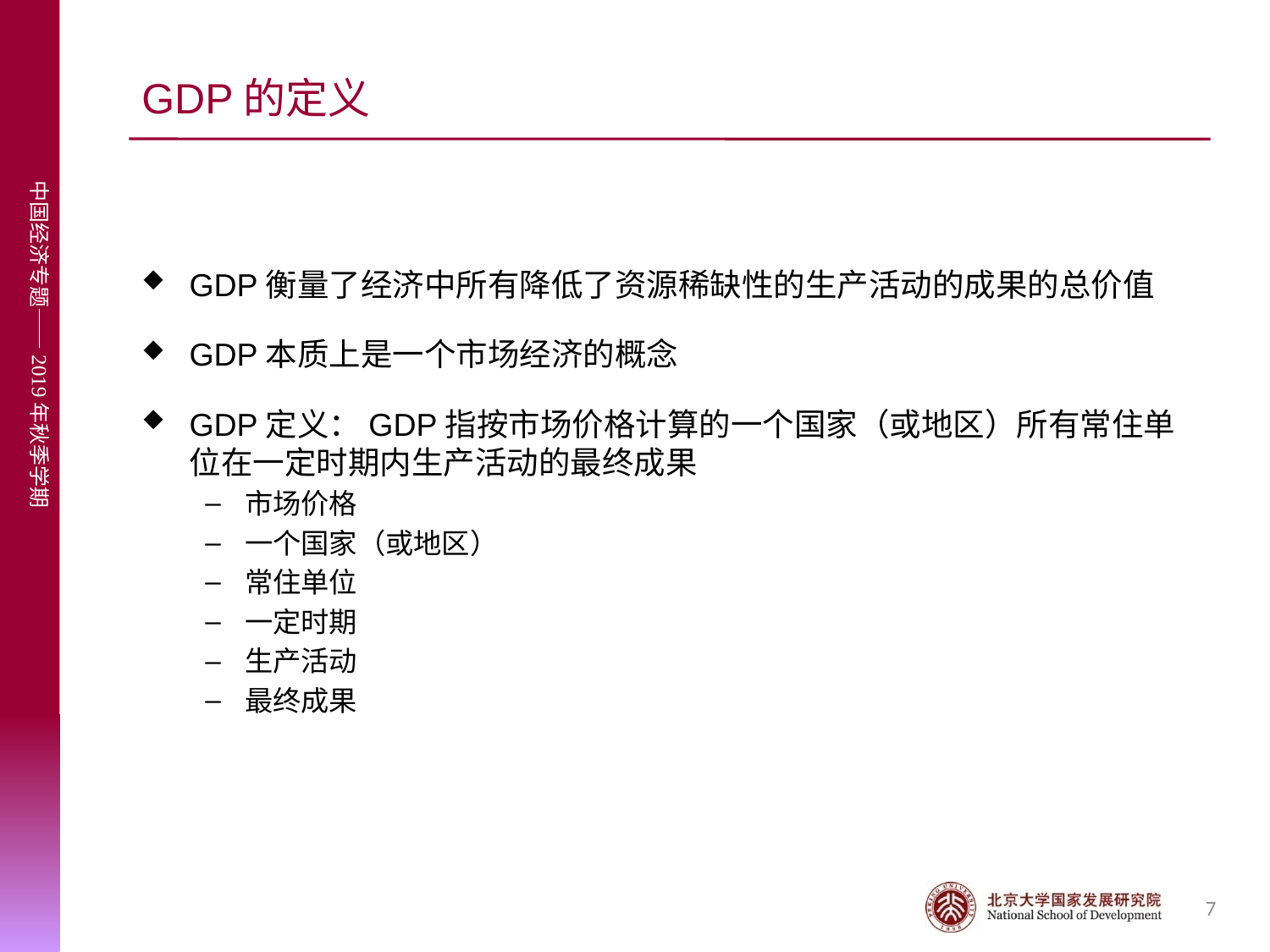

# GDP的定义

GDP衡量了经济中所有降低了资源稀缺性的生产活动的成果的总价值
GDP本质上是一个市场经济的概念
GDP定义：GDP指按市场价格计算的一个国家（或地区）所有常住单位在一定时期内生产活动的最终成果
市场价格
一个国家（或地区）
常住单位
一定时期
生产活动
最终成果
7